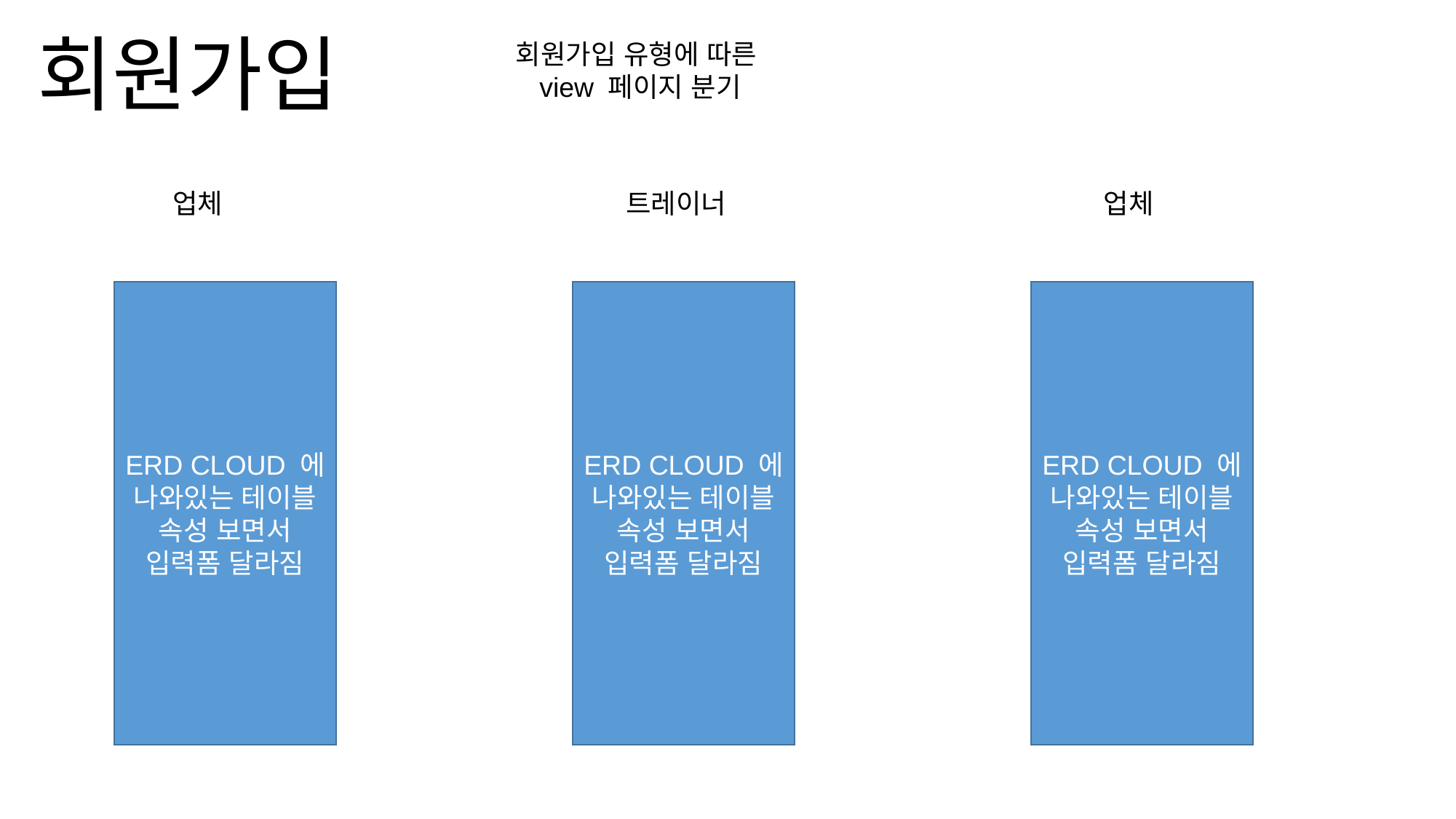

회원가입
회원가입 유형에 따른
 view 페이지 분기
업체
트레이너
업체
ERD CLOUD 에 나와있는 테이블 속성 보면서 입력폼 달라짐
ERD CLOUD 에 나와있는 테이블 속성 보면서 입력폼 달라짐
ERD CLOUD 에 나와있는 테이블 속성 보면서 입력폼 달라짐